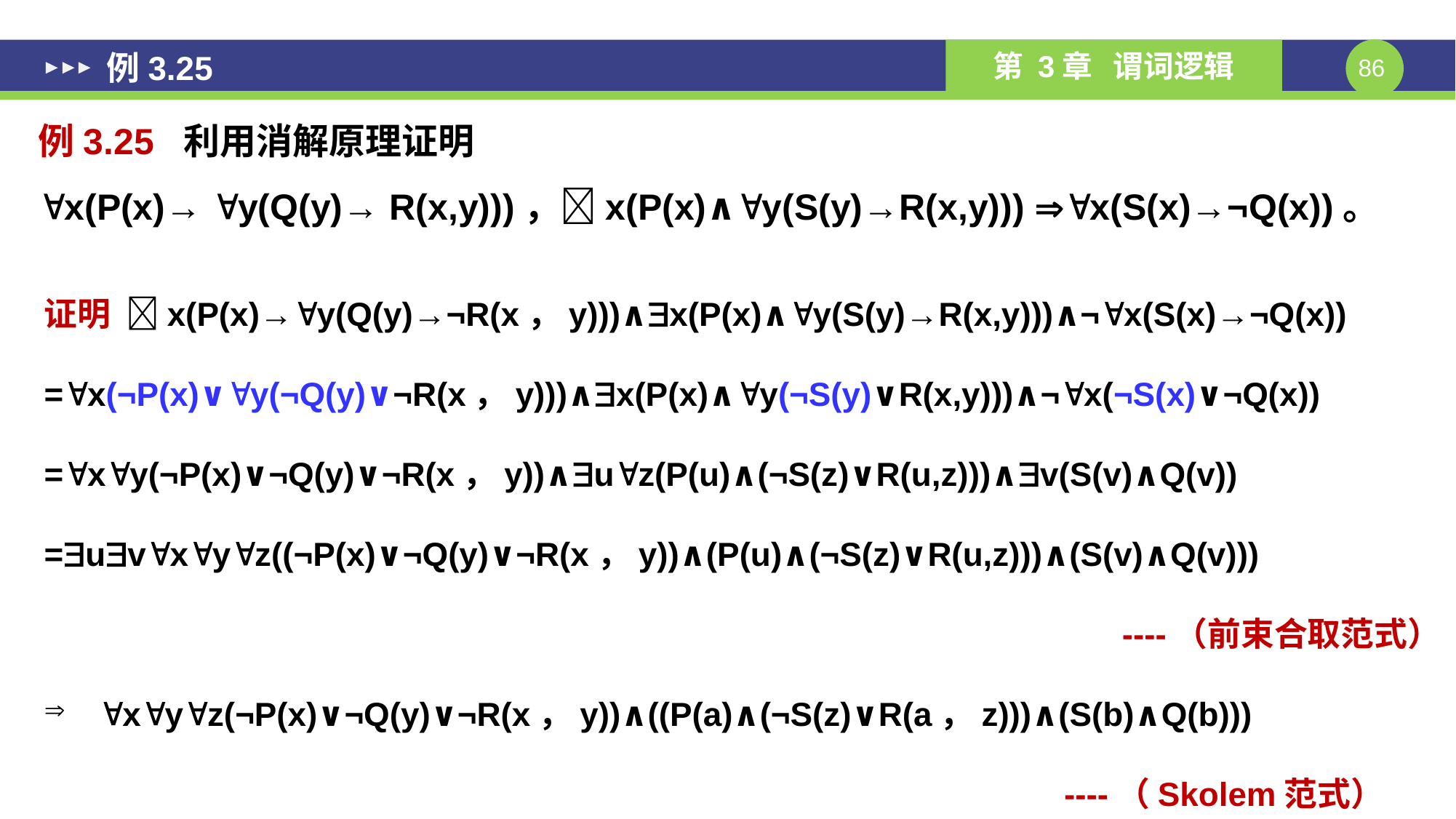

例3.25
例3.25  利用消解原理证明
∀x(P(x)→ ∀y(Q(y)→ R(x,y)))，∃x(P(x)∧∀y(S(y)→R(x,y))) ⇒∀x(S(x)→¬Q(x))。
证明  ∀x(P(x)→∀y(Q(y)→¬R(x，y)))∧∃x(P(x)∧∀y(S(y)→R(x,y)))∧¬∀x(S(x)→¬Q(x))
=∀x(¬P(x)∨∀y(¬Q(y)∨¬R(x，y)))∧∃x(P(x)∧∀y(¬S(y)∨R(x,y)))∧¬∀x(¬S(x)∨¬Q(x))
=∀x∀y(¬P(x)∨¬Q(y)∨¬R(x，y))∧∃u∀z(P(u)∧(¬S(z)∨R(u,z)))∧∃v(S(v)∧Q(v))
=∃u∃v∀x∀y∀z((¬P(x)∨¬Q(y)∨¬R(x，y))∧(P(u)∧(¬S(z)∨R(u,z)))∧(S(v)∧Q(v)))
       ----（前束合取范式）
∀x∀y∀z(¬P(x)∨¬Q(y)∨¬R(x，y))∧((P(a)∧(¬S(z)∨R(a，z)))∧(S(b)∧Q(b)))
                                                                                                              ----（Skolem范式）